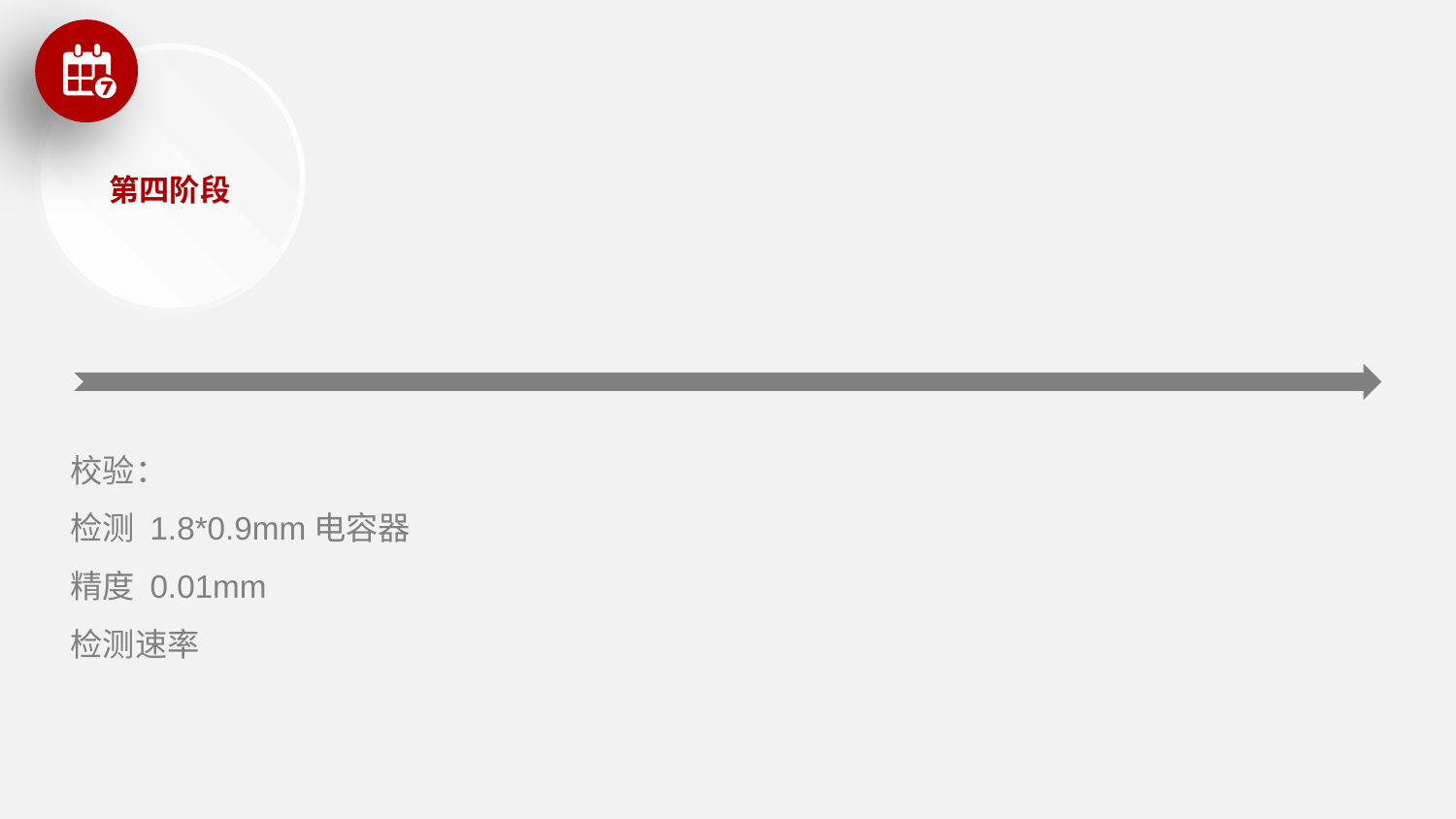

第四阶段

校验：
检测 1.8*0.9mm电容器
精度 0.01mm
检测速率

延时符